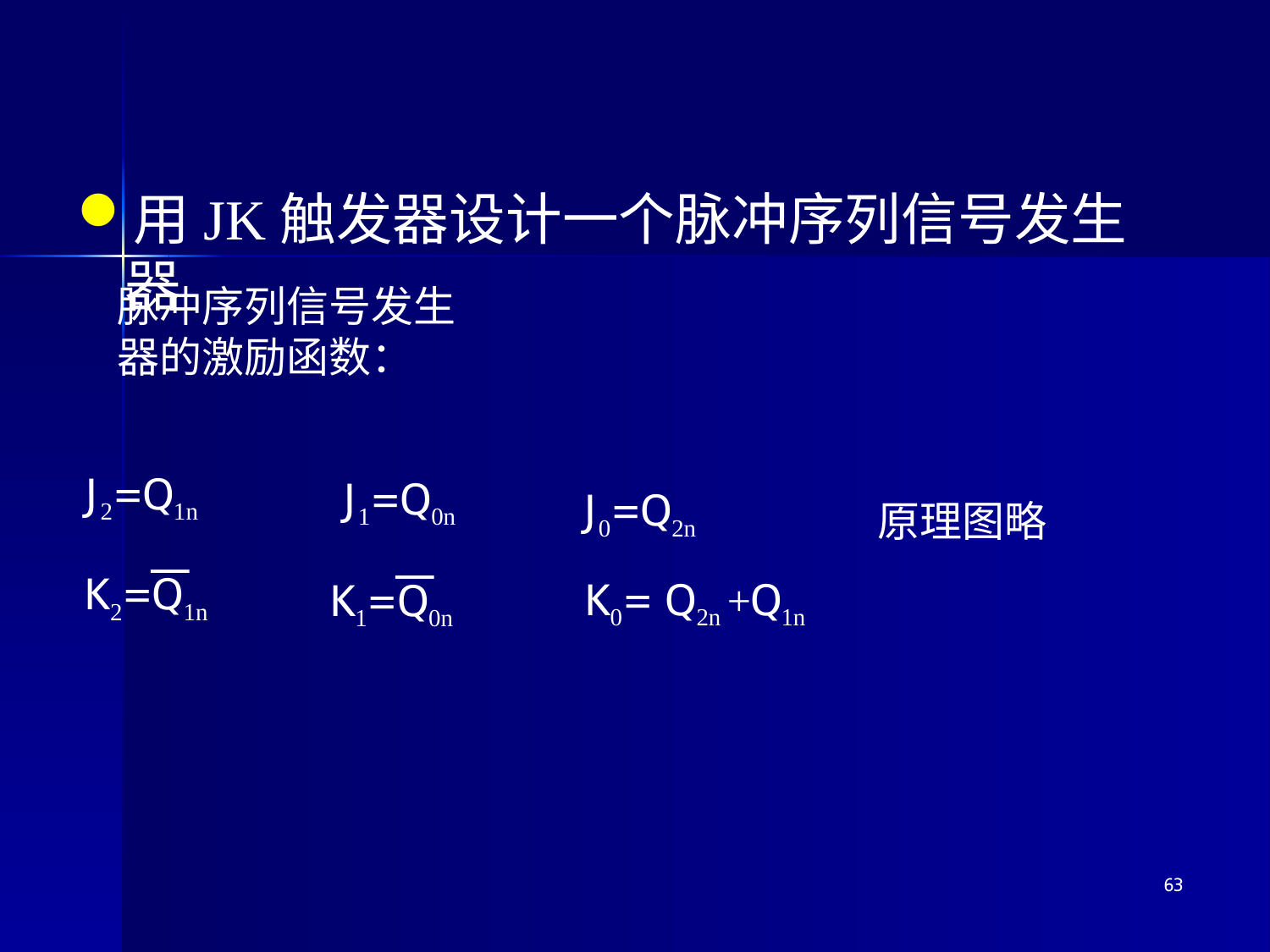

#
用JK触发器设计一个脉冲序列信号发生器
脉冲序列信号发生器的激励函数：
J2=Q1n
J1=Q0n
J0=Q2n
原理图略
     —
K2=Q1n
     —
K1=Q0n
K0= Q2n +Q1n
63